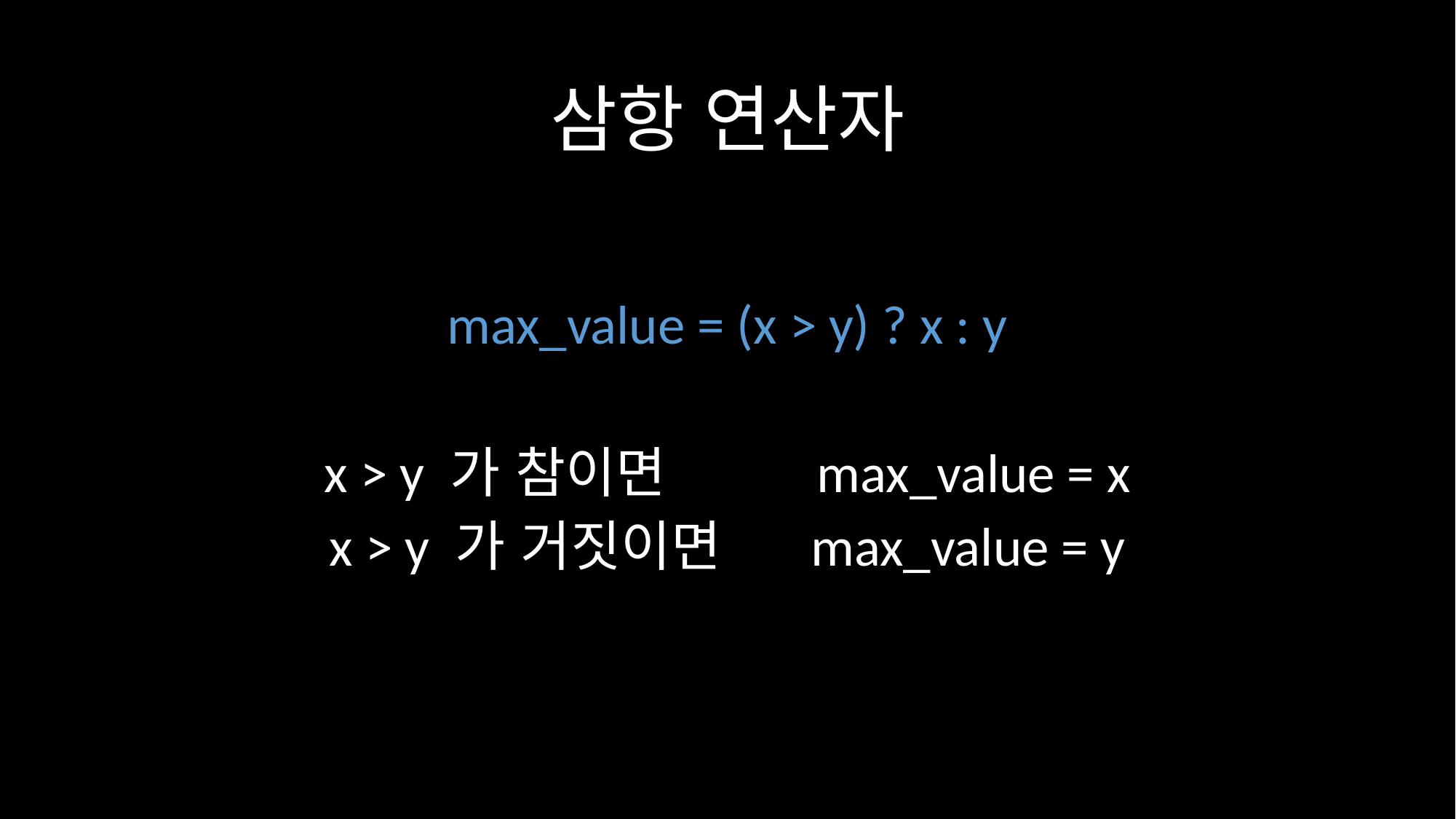

# 삼항 연산자

max_value = (x > y) ? x : y

x > y 가 참이면         max_value = x
x > y 가 거짓이면     max_value = y